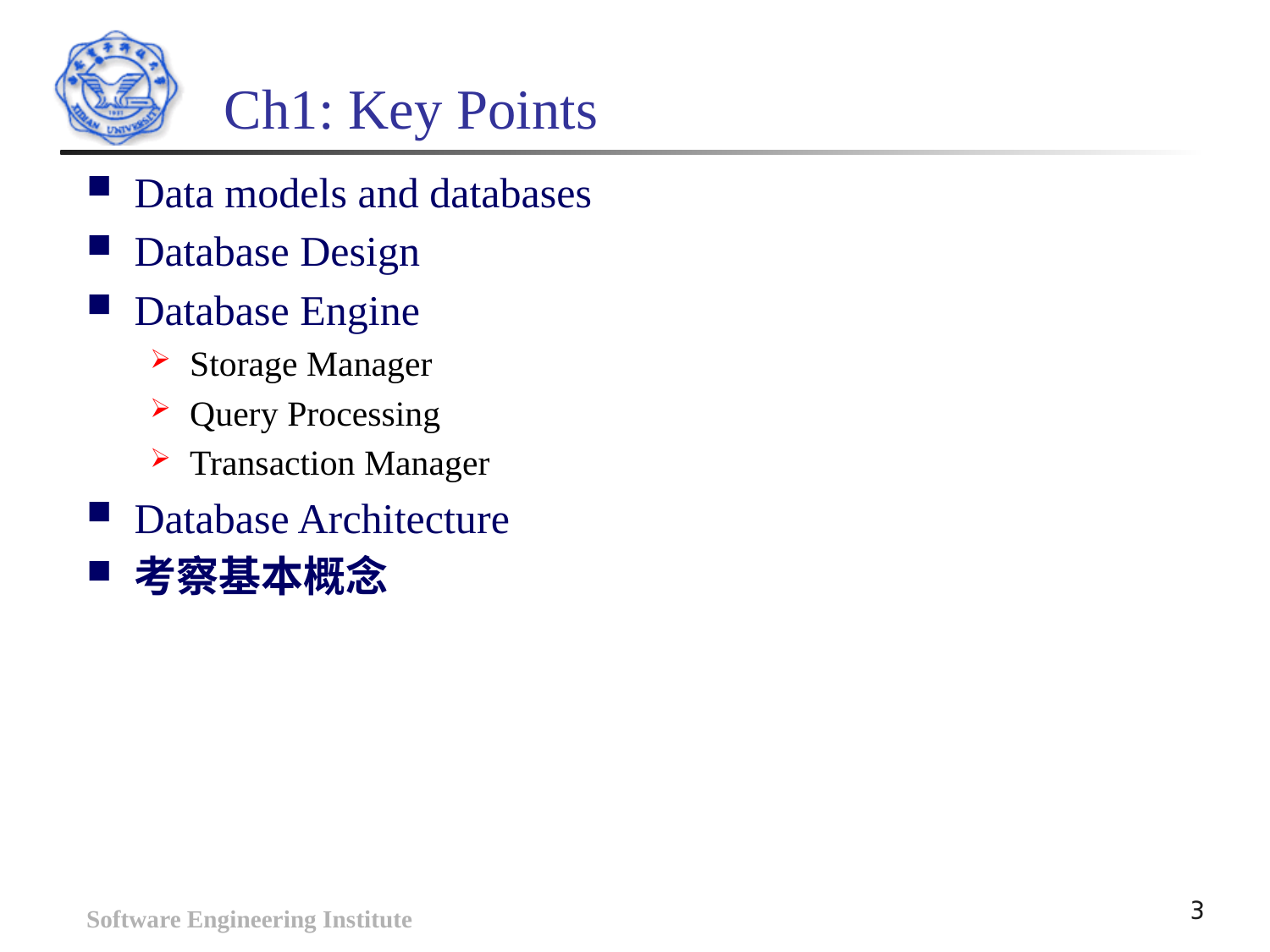

# Ch1: Key Points
Data models and databases
Database Design
Database Engine
Storage Manager
Query Processing
Transaction Manager
Database Architecture
考察基本概念

Software Engineering Institute
3